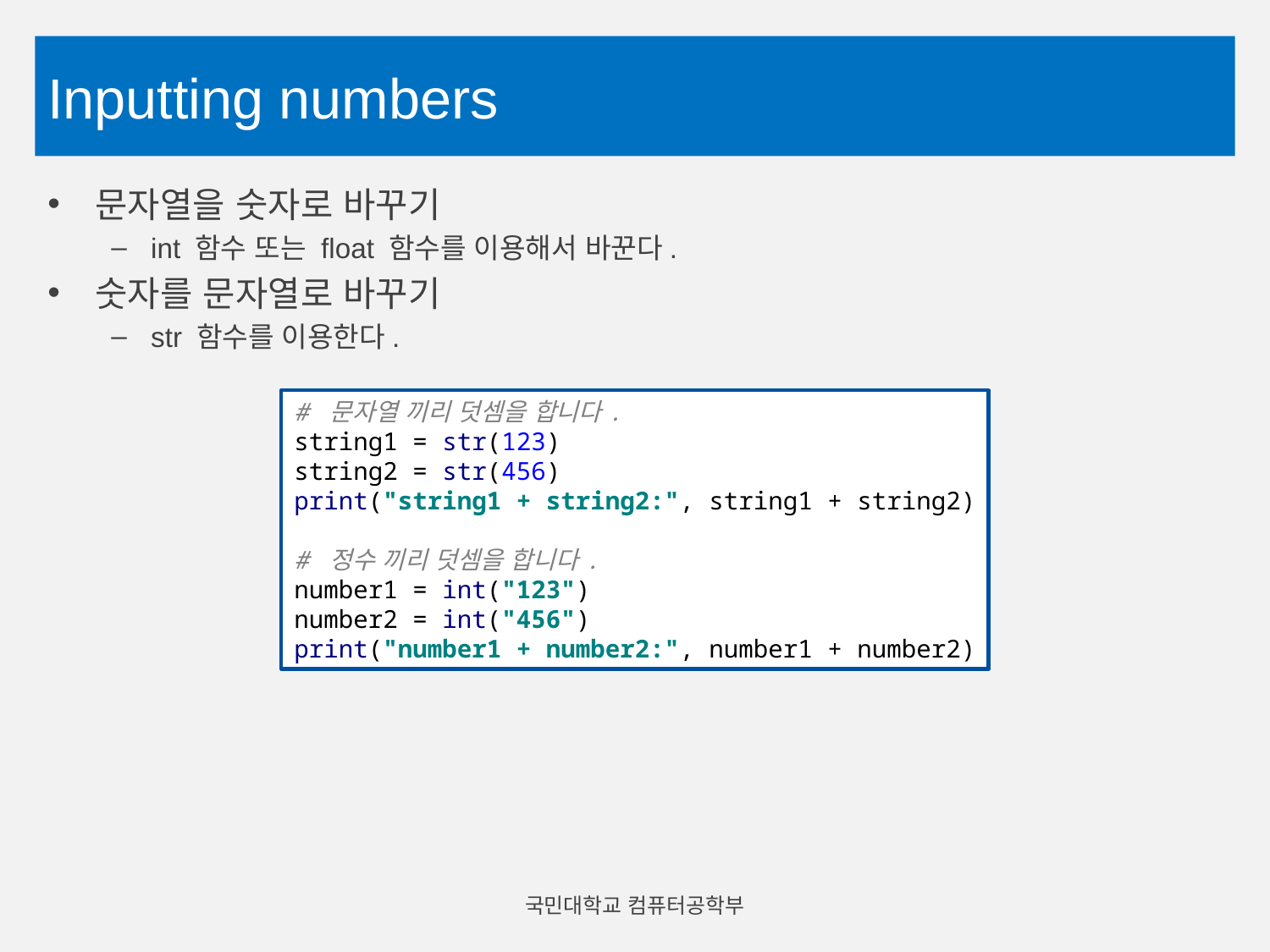

# Inputting numbers
문자열을 숫자로 바꾸기
int 함수 또는 float 함수를 이용해서 바꾼다.
숫자를 문자열로 바꾸기
str 함수를 이용한다.
# 문자열 끼리 덧셈을 합니다. string1 = str(123) string2 = str(456) print("string1 + string2:", string1 + string2) # 정수 끼리 덧셈을 합니다. number1 = int("123") number2 = int("456") print("number1 + number2:", number1 + number2)
국민대학교 컴퓨터공학부